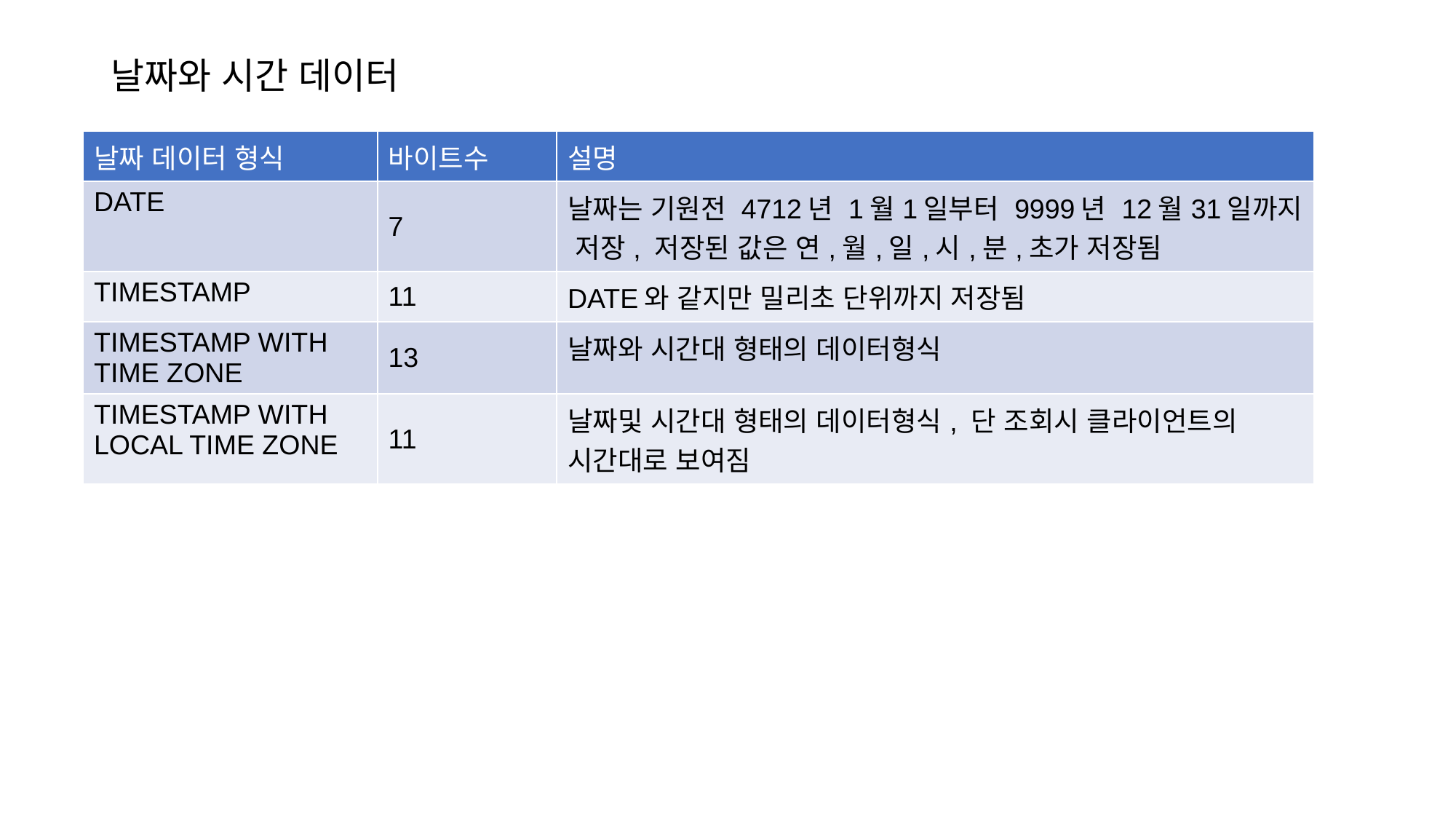

# 날짜와 시간 데이터
| 날짜 데이터 형식 | 바이트수 | 설명 |
| --- | --- | --- |
| DATE | 7 | 날짜는 기원전 4712년 1월1일부터 9999년 12월31일까지 저장, 저장된 값은 연,월,일,시,분,초가 저장됨 |
| TIMESTAMP | 11 | DATE와 같지만 밀리초 단위까지 저장됨 |
| TIMESTAMP WITH TIME ZONE | 13 | 날짜와 시간대 형태의 데이터형식 |
| TIMESTAMP WITH LOCAL TIME ZONE | 11 | 날짜및 시간대 형태의 데이터형식, 단 조회시 클라이언트의 시간대로 보여짐 |